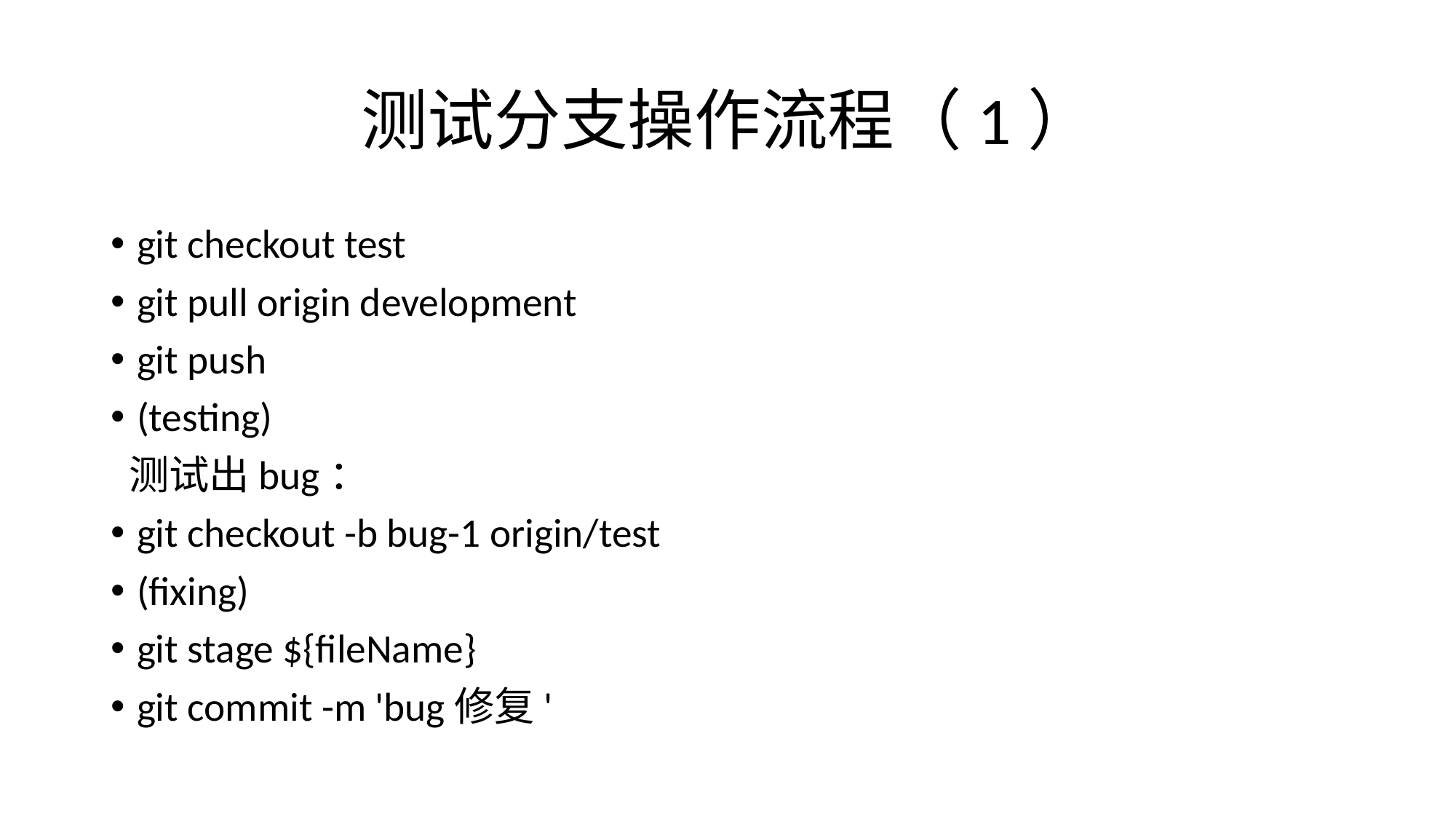

# 测试分支操作流程（1）
git checkout test
git pull origin development
git push
(testing)
 测试出bug：
git checkout -b bug-1 origin/test
(fixing)
git stage ${fileName}
git commit -m 'bug修复'